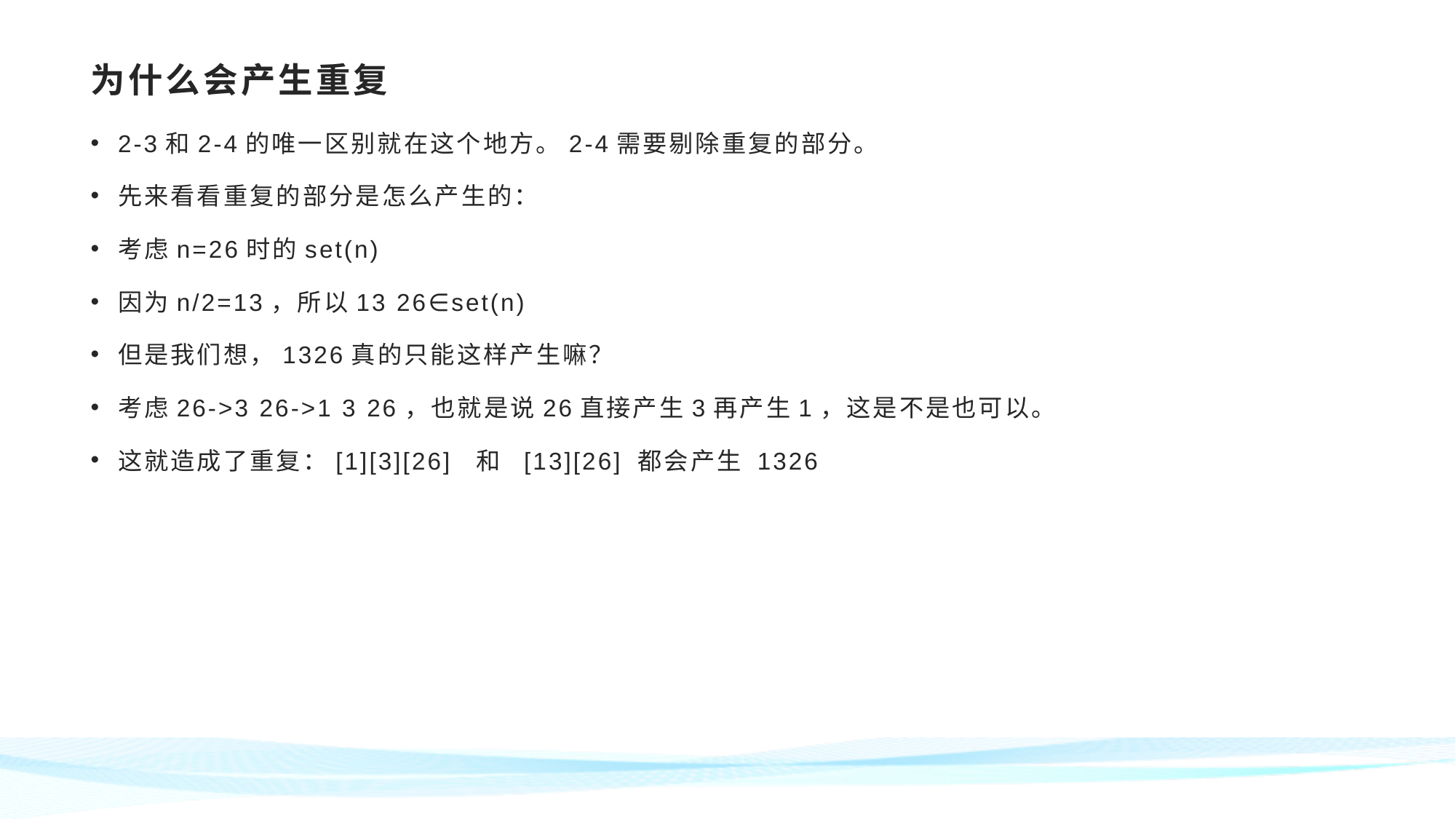

# 为什么会产生重复
2-3和2-4的唯一区别就在这个地方。2-4需要剔除重复的部分。
先来看看重复的部分是怎么产生的：
考虑n=26时的set(n)
因为n/2=13，所以13 26∈set(n)
但是我们想，1326真的只能这样产生嘛？
考虑26->3 26->1 3 26，也就是说26直接产生3再产生1，这是不是也可以。
这就造成了重复：[1][3][26]  和  [13][26] 都会产生 1326